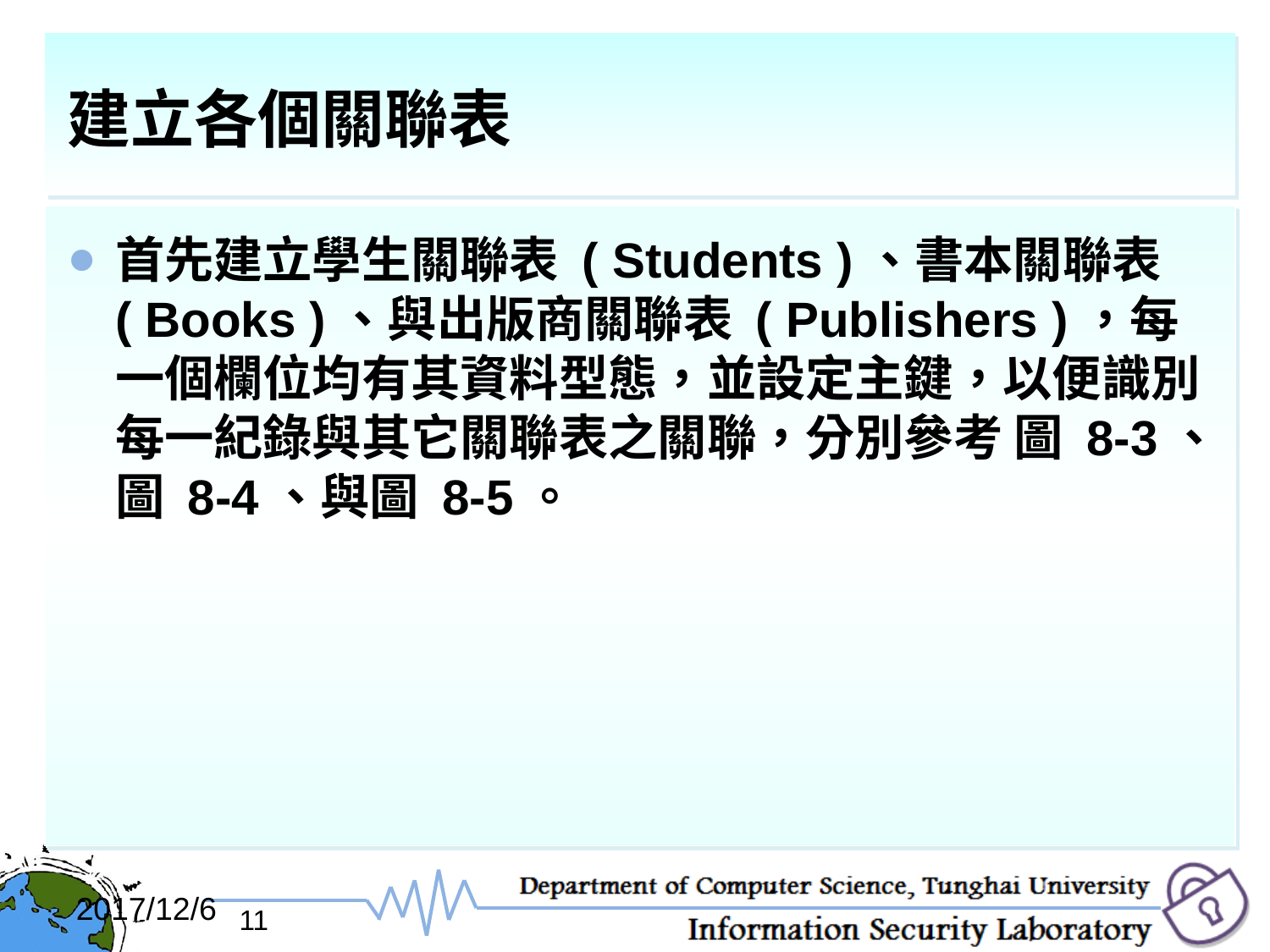

# 建立各個關聯表
首先建立學生關聯表 ( Students )、書本關聯表 ( Books )、與出版商關聯表 ( Publishers )，每一個欄位均有其資料型態，並設定主鍵，以便識別每一紀錄與其它關聯表之關聯，分別參考 圖 8-3、圖 8-4、與圖 8-5。
2017/12/6
11